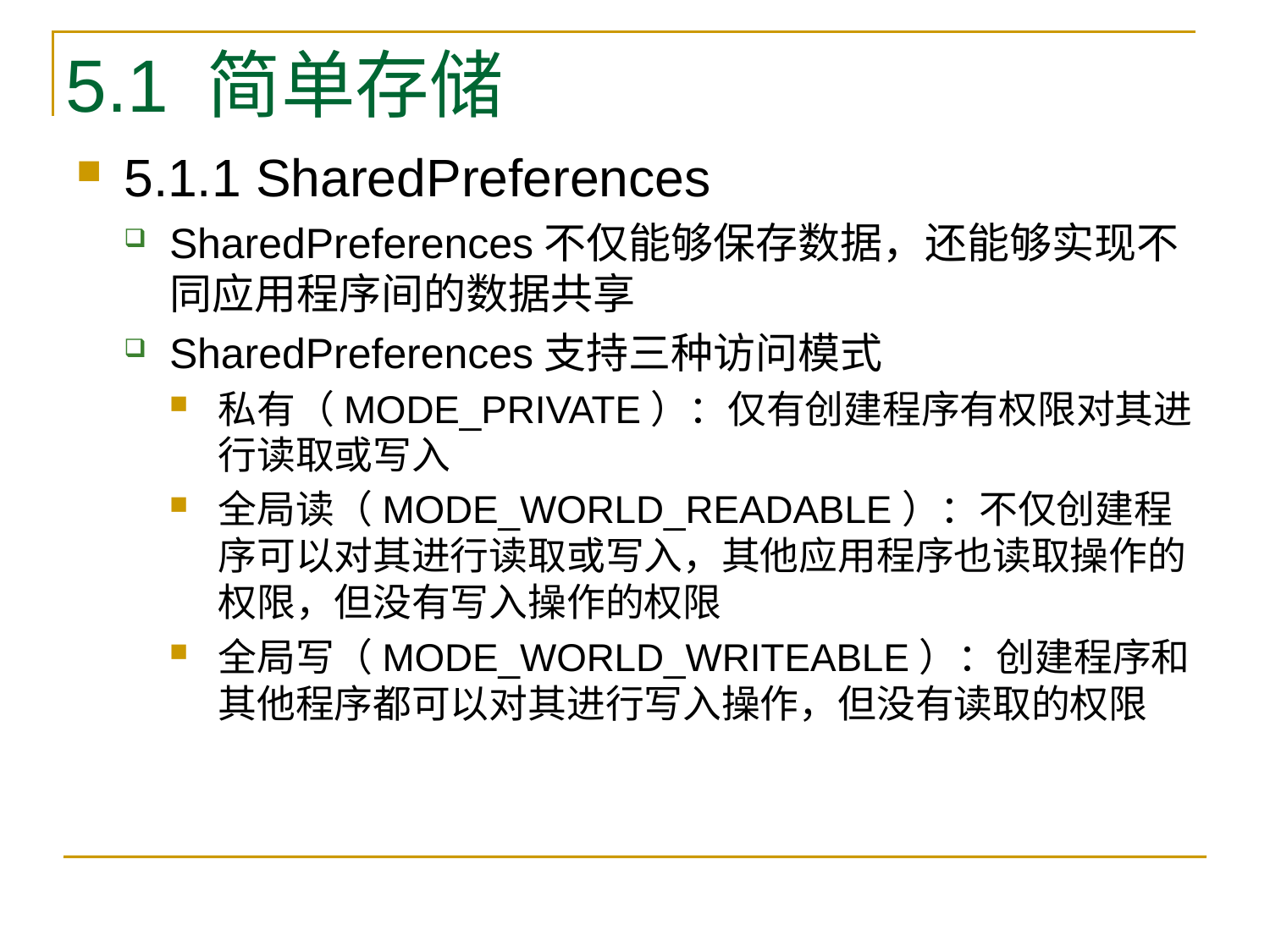

# 5.1 简单存储
5.1.1 SharedPreferences
SharedPreferences不仅能够保存数据，还能够实现不同应用程序间的数据共享
SharedPreferences支持三种访问模式
私有（MODE_PRIVATE）：仅有创建程序有权限对其进行读取或写入
全局读（MODE_WORLD_READABLE）：不仅创建程序可以对其进行读取或写入，其他应用程序也读取操作的权限，但没有写入操作的权限
全局写（MODE_WORLD_WRITEABLE）：创建程序和其他程序都可以对其进行写入操作，但没有读取的权限